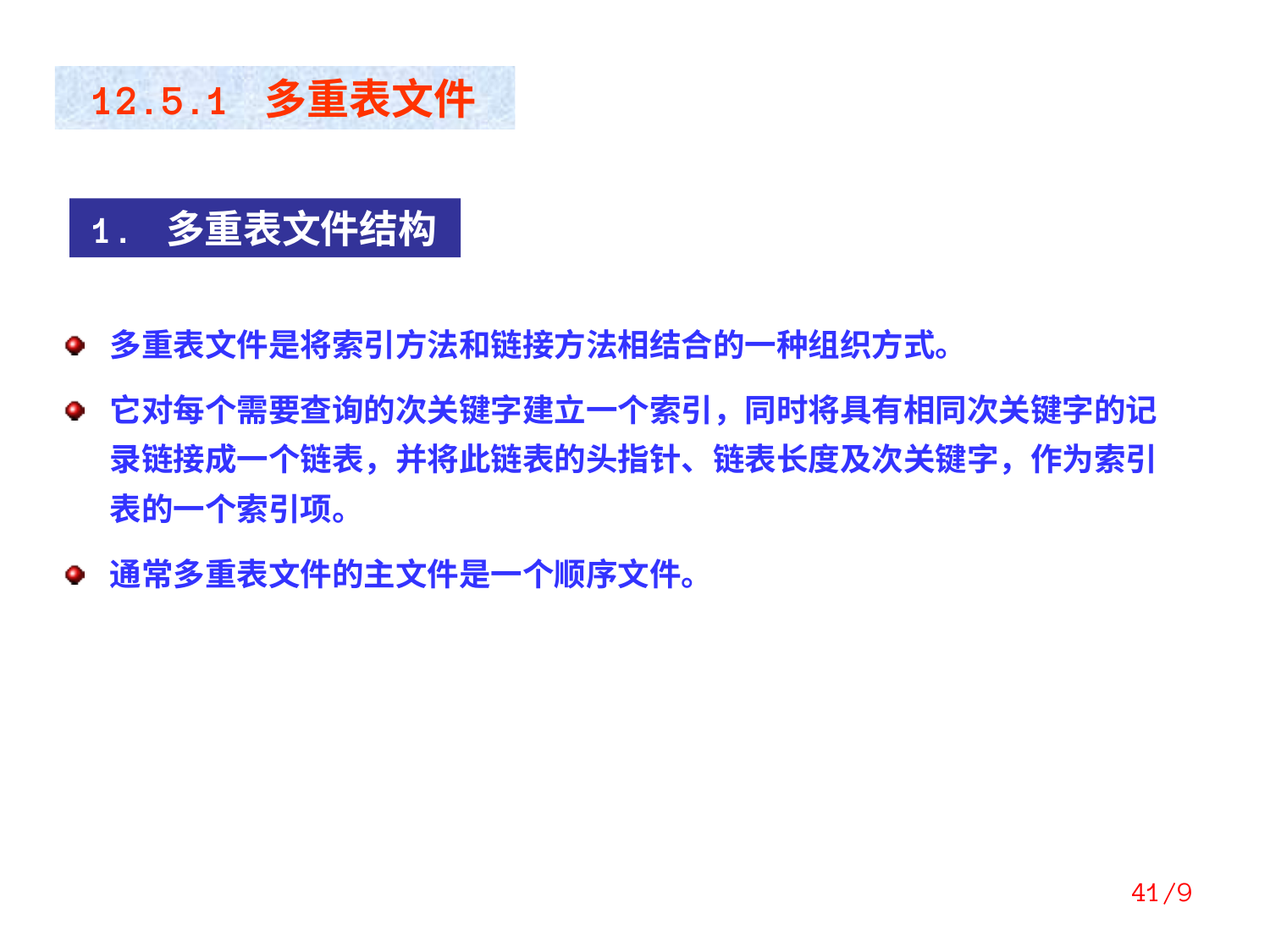

12.5.1 多重表文件
1. 多重表文件结构
多重表文件是将索引方法和链接方法相结合的一种组织方式。
它对每个需要查询的次关键字建立一个索引，同时将具有相同次关键字的记录链接成一个链表，并将此链表的头指针、链表长度及次关键字，作为索引表的一个索引项。
通常多重表文件的主文件是一个顺序文件。
41/9